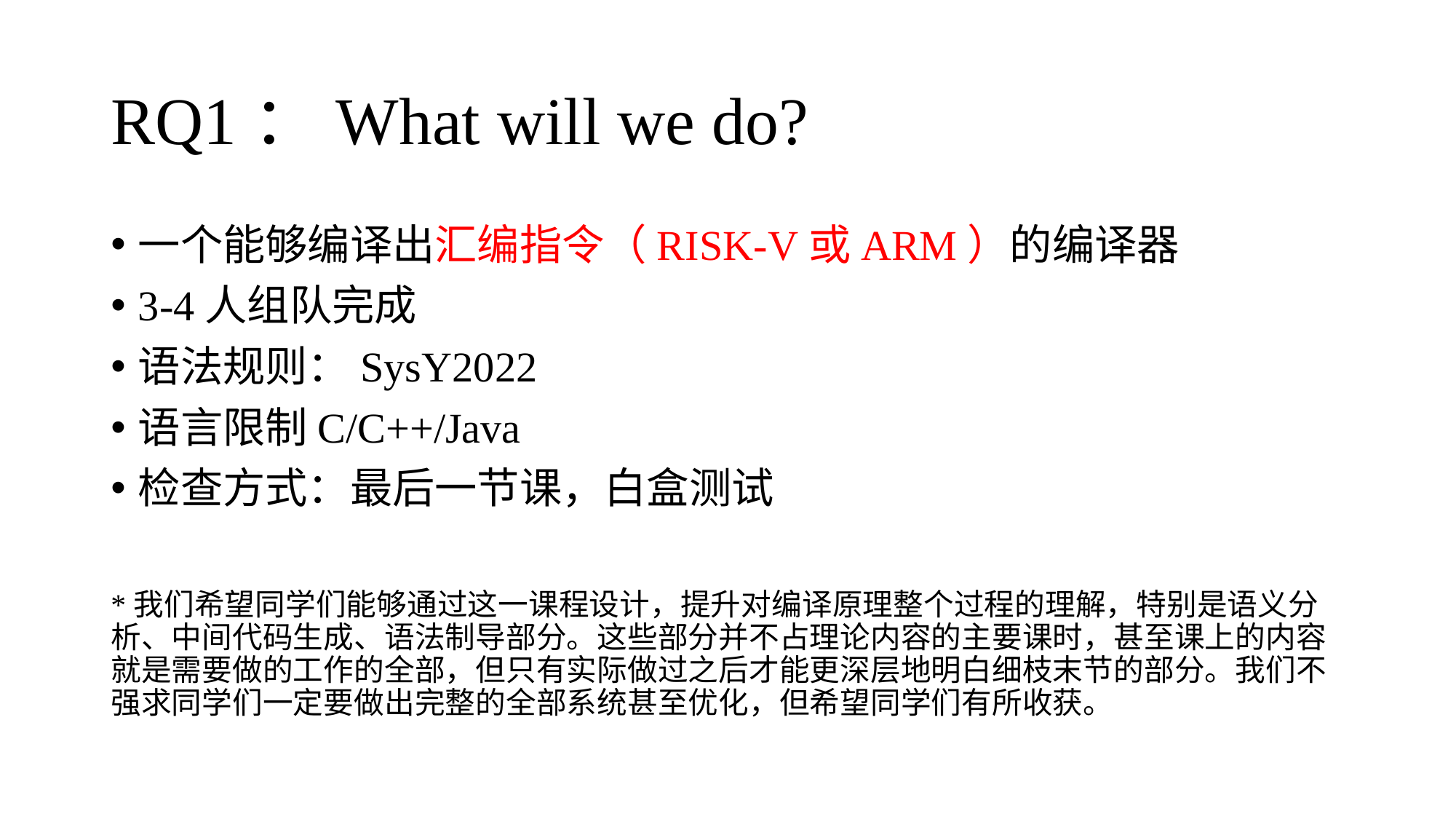

# RQ1：What will we do?
一个能够编译出汇编指令（RISK-V或ARM）的编译器
3-4人组队完成
语法规则：SysY2022
语言限制C/C++/Java
检查方式：最后一节课，白盒测试

*我们希望同学们能够通过这一课程设计，提升对编译原理整个过程的理解，特别是语义分析、中间代码生成、语法制导部分。这些部分并不占理论内容的主要课时，甚至课上的内容就是需要做的工作的全部，但只有实际做过之后才能更深层地明白细枝末节的部分。我们不强求同学们一定要做出完整的全部系统甚至优化，但希望同学们有所收获。